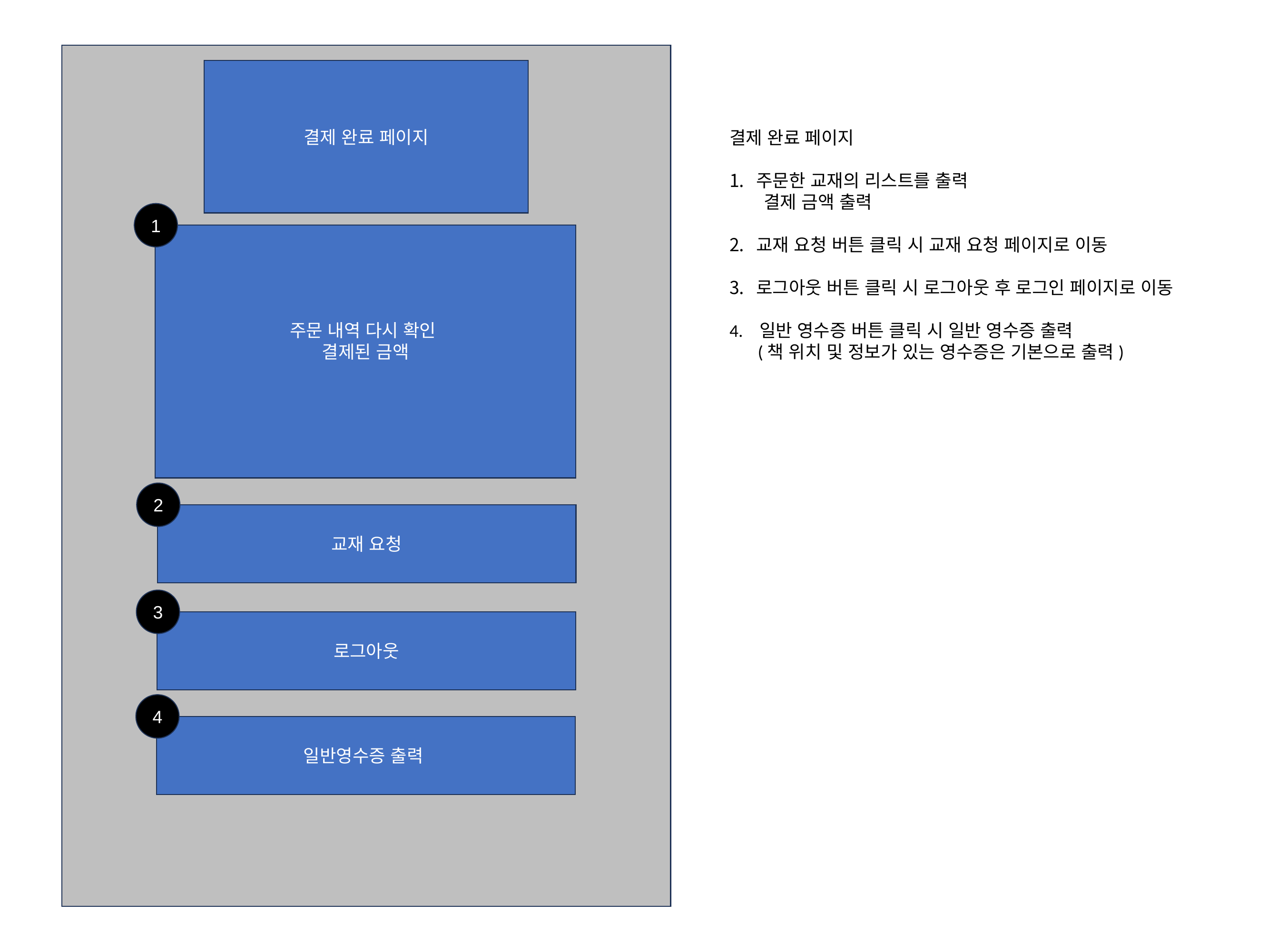

결제 완료 페이지
결제 완료 페이지

주문한 교재의 리스트를 출력
      결제 금액 출력

교재 요청 버튼 클릭 시 교재 요청 페이지로 이동

로그아웃 버튼 클릭 시 로그아웃 후 로그인 페이지로 이동

4.   일반 영수증 버튼 클릭 시 일반 영수증 출력
       (책 위치 및 정보가 있는 영수증은 기본으로 출력)
1
주문 내역 다시 확인
결제된 금액

2
교재 요청
3
로그아웃
4
일반영수증 출력